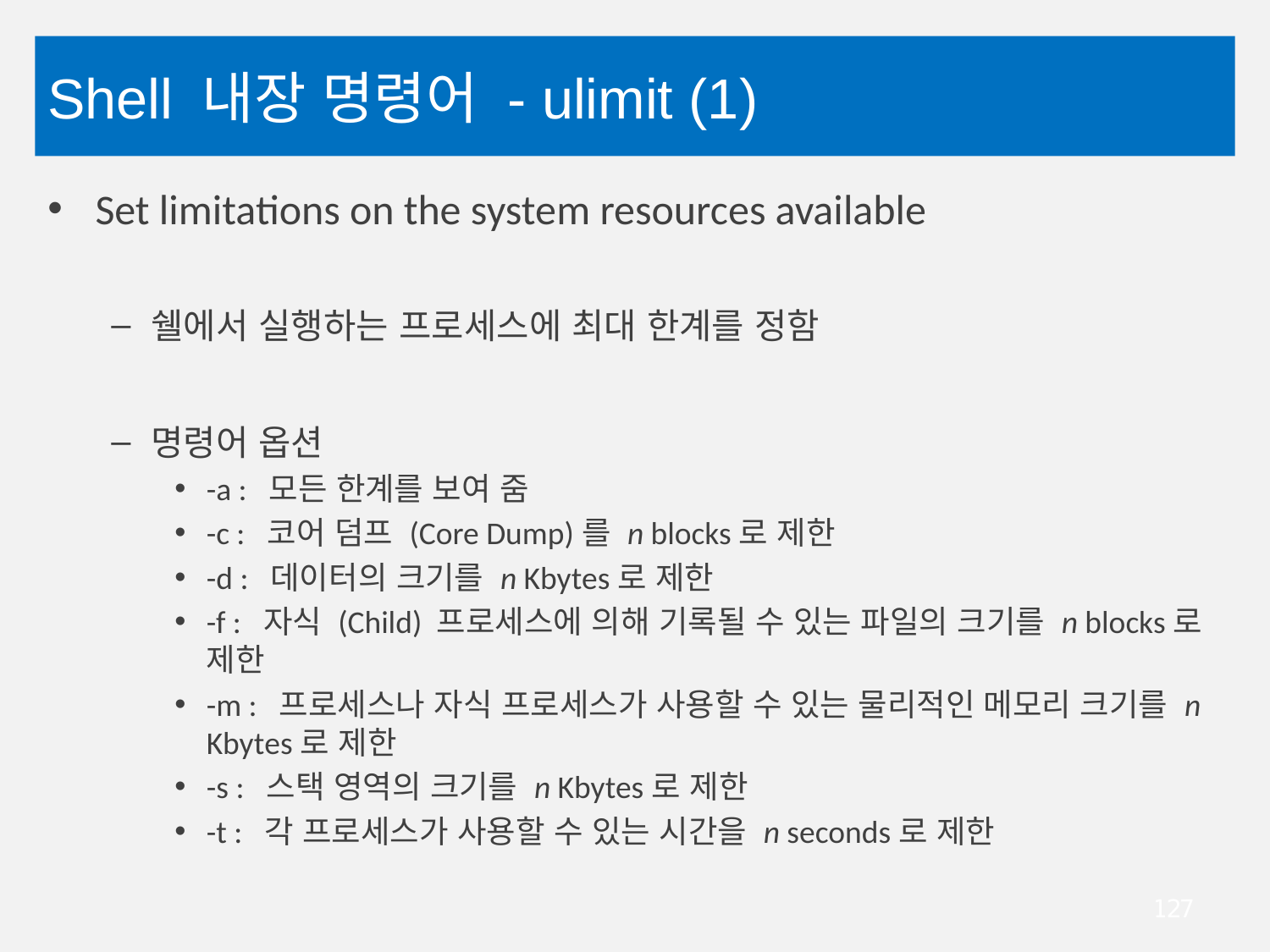

# Shell 내장 명령어 - ulimit (1)
Set limitations on the system resources available

쉘에서 실행하는 프로세스에 최대 한계를 정함

명령어 옵션
-a :  모든 한계를 보여 줌
-c :  코어 덤프 (Core Dump)를 n blocks로 제한
-d :  데이터의 크기를 n Kbytes로 제한
-f :  자식 (Child) 프로세스에 의해 기록될 수 있는 파일의 크기를 n blocks로 제한
-m :  프로세스나 자식 프로세스가 사용할 수 있는 물리적인 메모리 크기를 n Kbytes로 제한
-s :  스택 영역의 크기를 n Kbytes로 제한
-t :  각 프로세스가 사용할 수 있는 시간을 n seconds로 제한
127